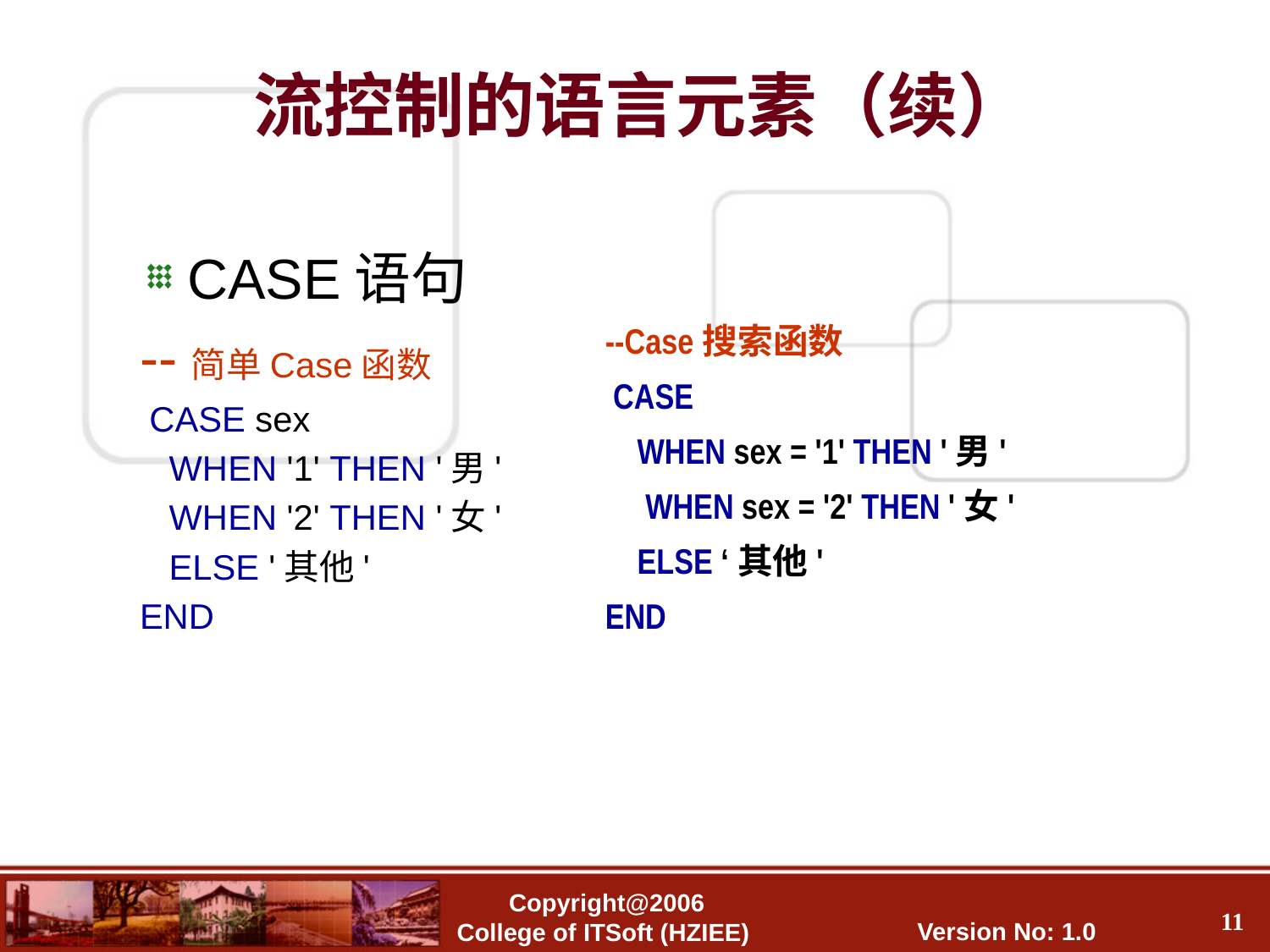

# 流控制的语言元素（续）
CASE语句
--简单Case函数
 CASE sex
   WHEN '1' THEN '男'
   WHEN '2' THEN '女'
   ELSE '其他'
END
--Case搜索函数
 CASE
    WHEN sex = '1' THEN '男'
     WHEN sex = '2' THEN '女'
    ELSE ‘其他'
END